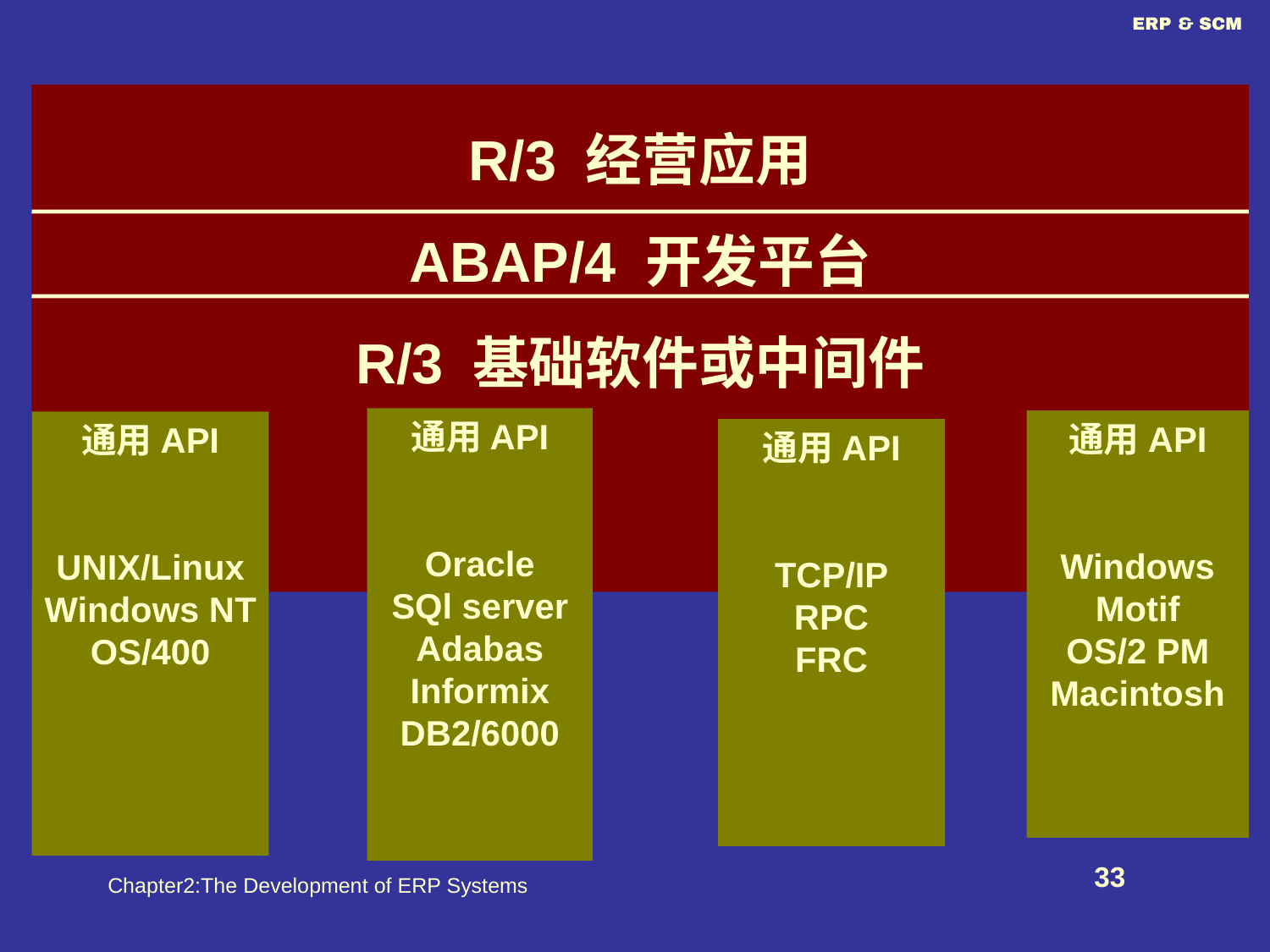

R/3 经营应用
ABAP/4 开发平台
R/3 基础软件或中间件

通用API

Oracle
SQl server
Adabas
Informix
DB2/6000

通用API

Windows
Motif
OS/2 PM
Macintosh

通用API

UNIX/Linux
Windows NT
OS/400

通用API

TCP/IP
RPC
  FRC

Chapter2:The Development of ERP Systems